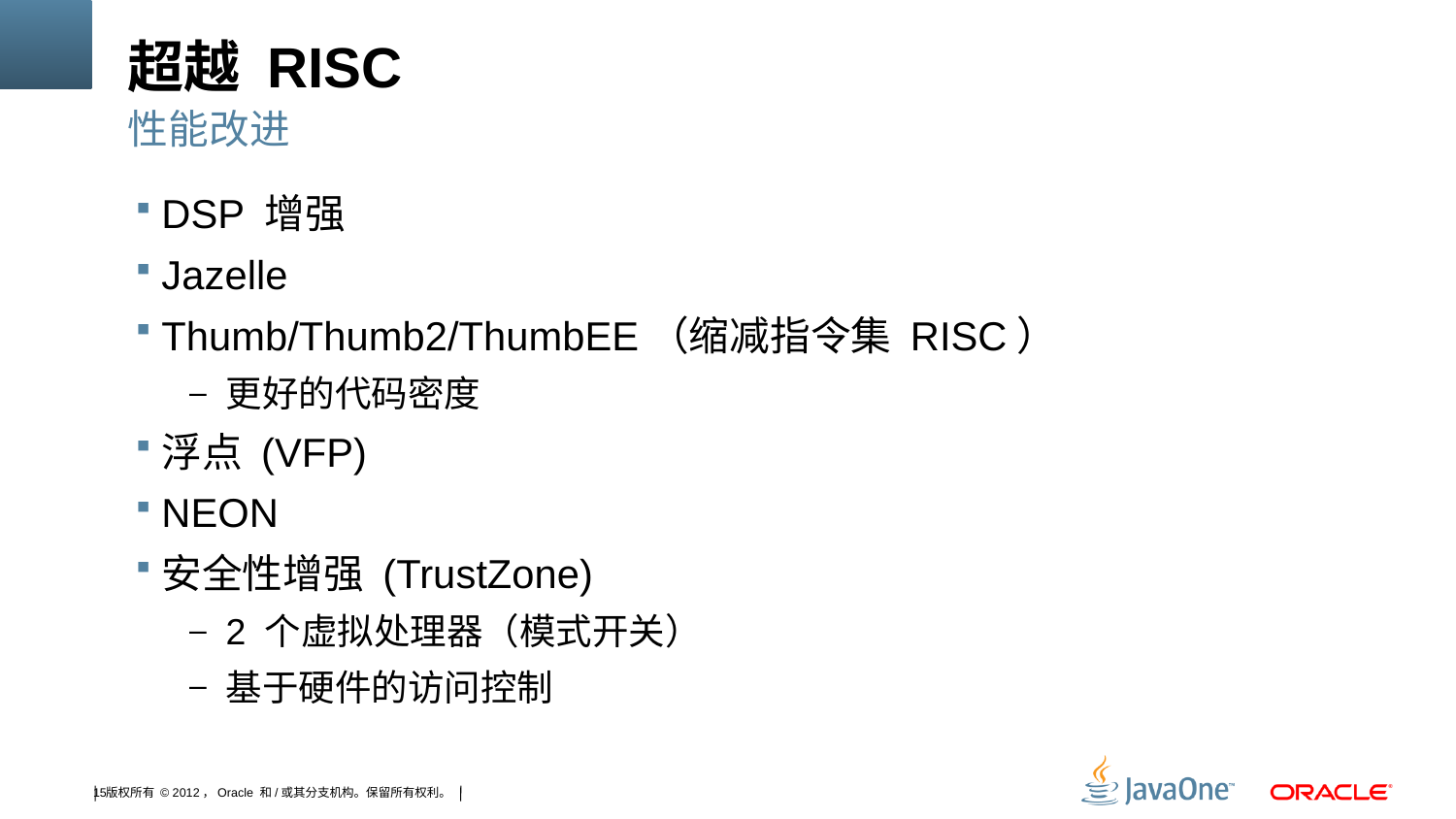

# 超越 RISC
性能改进
DSP 增强
Jazelle
Thumb/Thumb2/ThumbEE（缩减指令集 RISC）
更好的代码密度
浮点 (VFP)
NEON
安全性增强 (TrustZone)
2 个虚拟处理器（模式开关）
基于硬件的访问控制